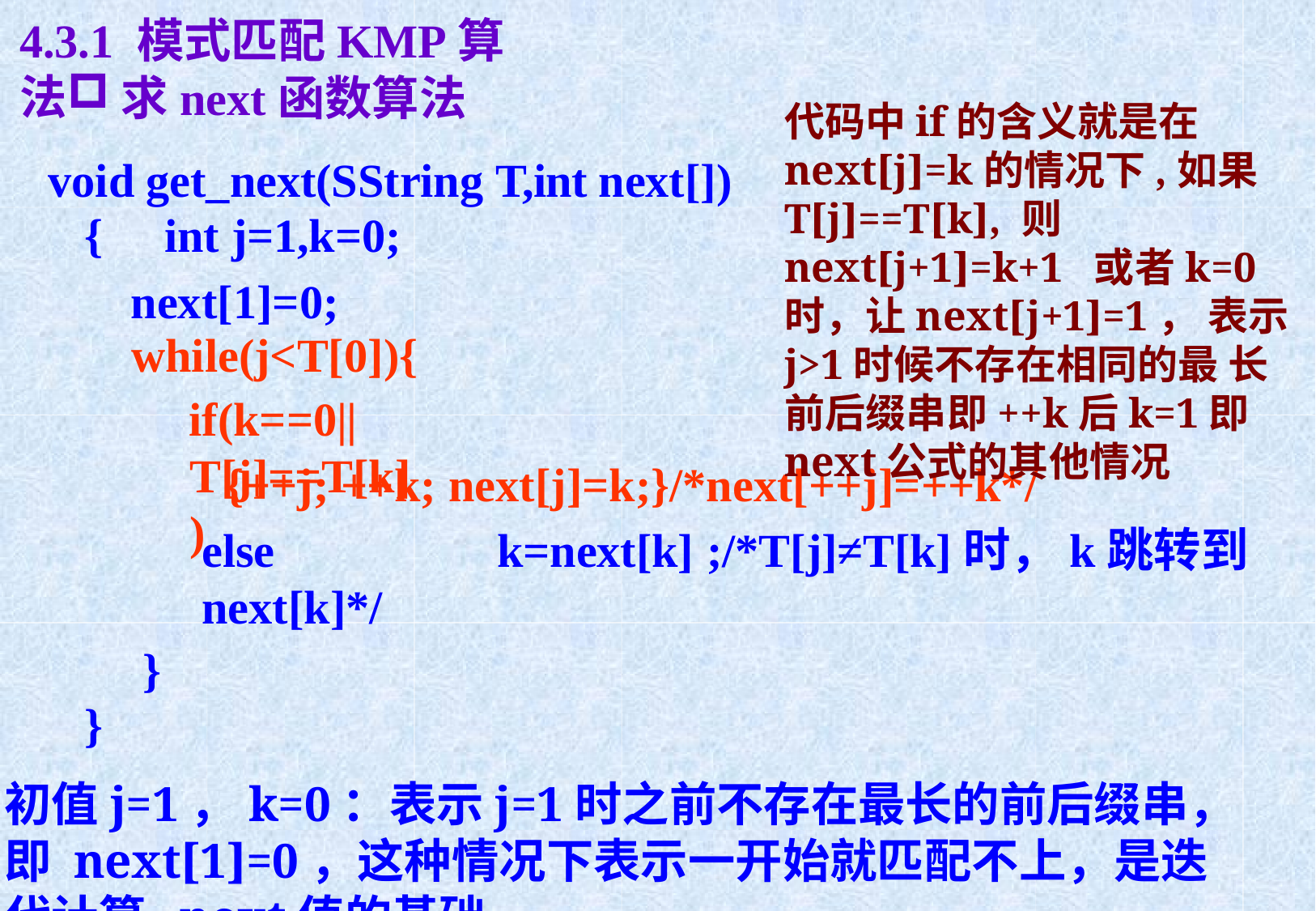

# 4.3.1 模式匹配KMP算法
求next函数算法
void get_next(SString T,int next[])
{	int j=1,k=0;
next[1]=0;  while(j<T[0]){
if(k==0||T[j]==T[k])
代码中if的含义就是在 next[j]=k的情况下,如果 T[j]==T[k], 则 next[j+1]=k+1  或者k=0时，让next[j+1]=1， 表示j>1时候不存在相同的最 长前后缀串即++k后k=1即 next公式的其他情况
{++j; ++k; next[j]=k;}/*next[++j]=++k*/
else	k=next[k] ;/*T[j]≠T[k]时，k跳转到next[k]*/
}
}
初值j=1，k=0：表示j=1时之前不存在最长的前后缀串，即 next[1]=0，这种情况下表示一开始就匹配不上，是迭代计算  next值的基础。